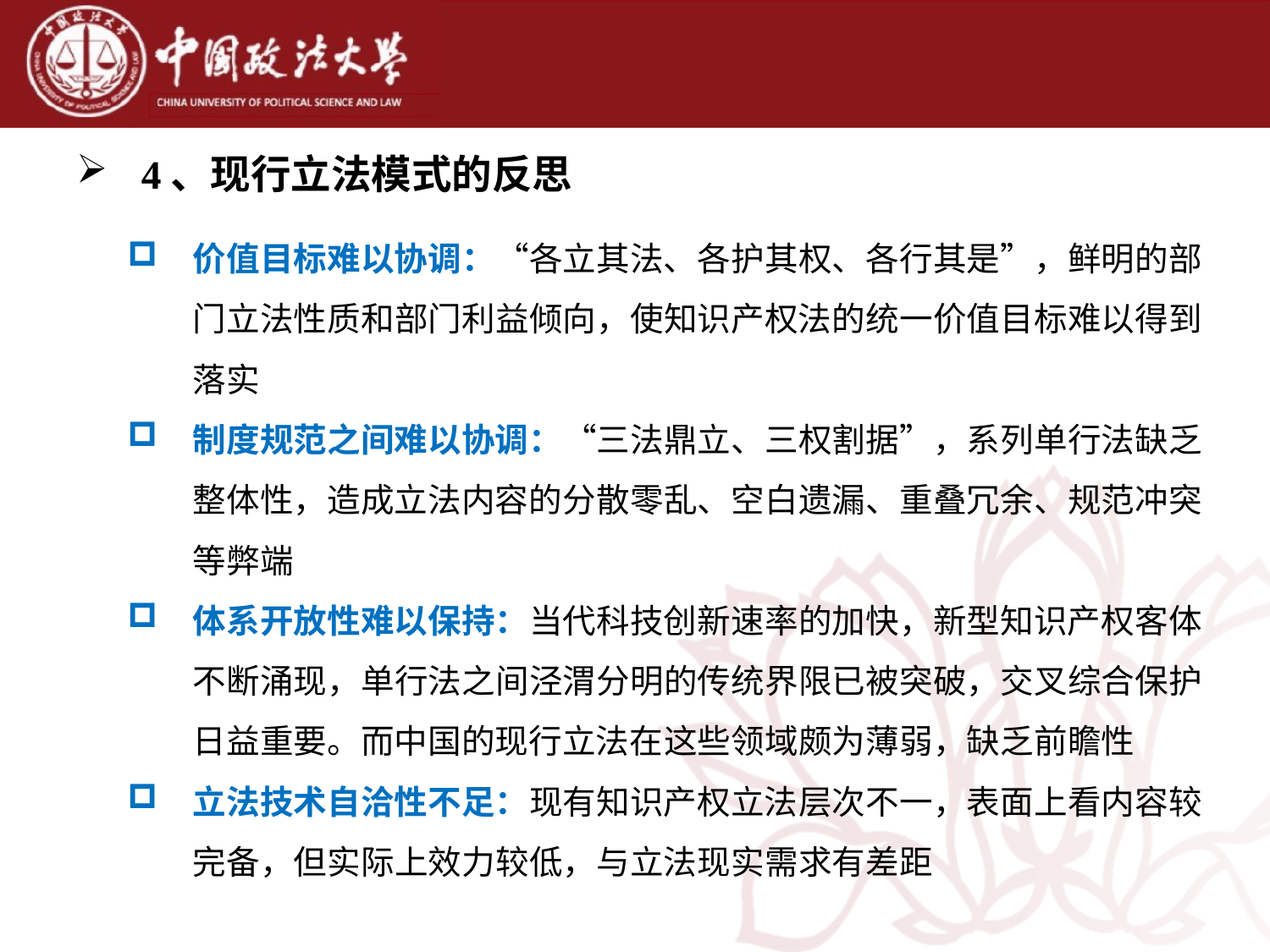

4、现行立法模式的反思
价值目标难以协调：“各立其法、各护其权、各行其是”，鲜明的部门立法性质和部门利益倾向，使知识产权法的统一价值目标难以得到落实
制度规范之间难以协调：“三法鼎立、三权割据”，系列单行法缺乏整体性，造成立法内容的分散零乱、空白遗漏、重叠冗余、规范冲突等弊端
体系开放性难以保持：当代科技创新速率的加快，新型知识产权客体不断涌现，单行法之间泾渭分明的传统界限已被突破，交叉综合保护日益重要。而中国的现行立法在这些领域颇为薄弱，缺乏前瞻性
立法技术自洽性不足：现有知识产权立法层次不一，表面上看内容较完备，但实际上效力较低，与立法现实需求有差距